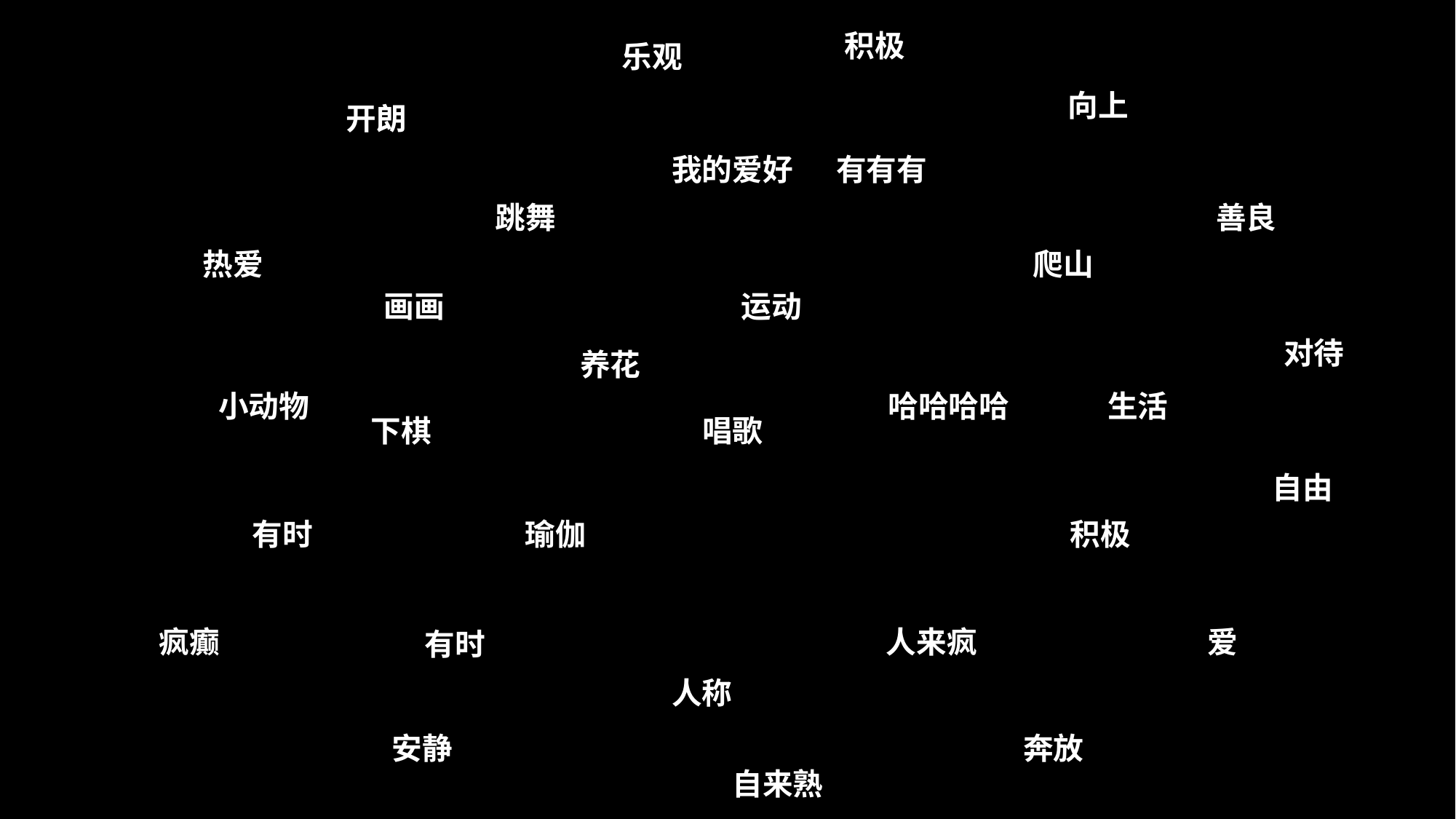

积极
乐观
向上
开朗
我的爱好
有有有
跳舞
善良
热爱
爬山
画画
运动
对待
养花
小动物
哈哈哈哈
生活
下棋
唱歌
自由
有时
瑜伽
积极
疯癫
人来疯
爱
有时
人称
安静
奔放
自来熟